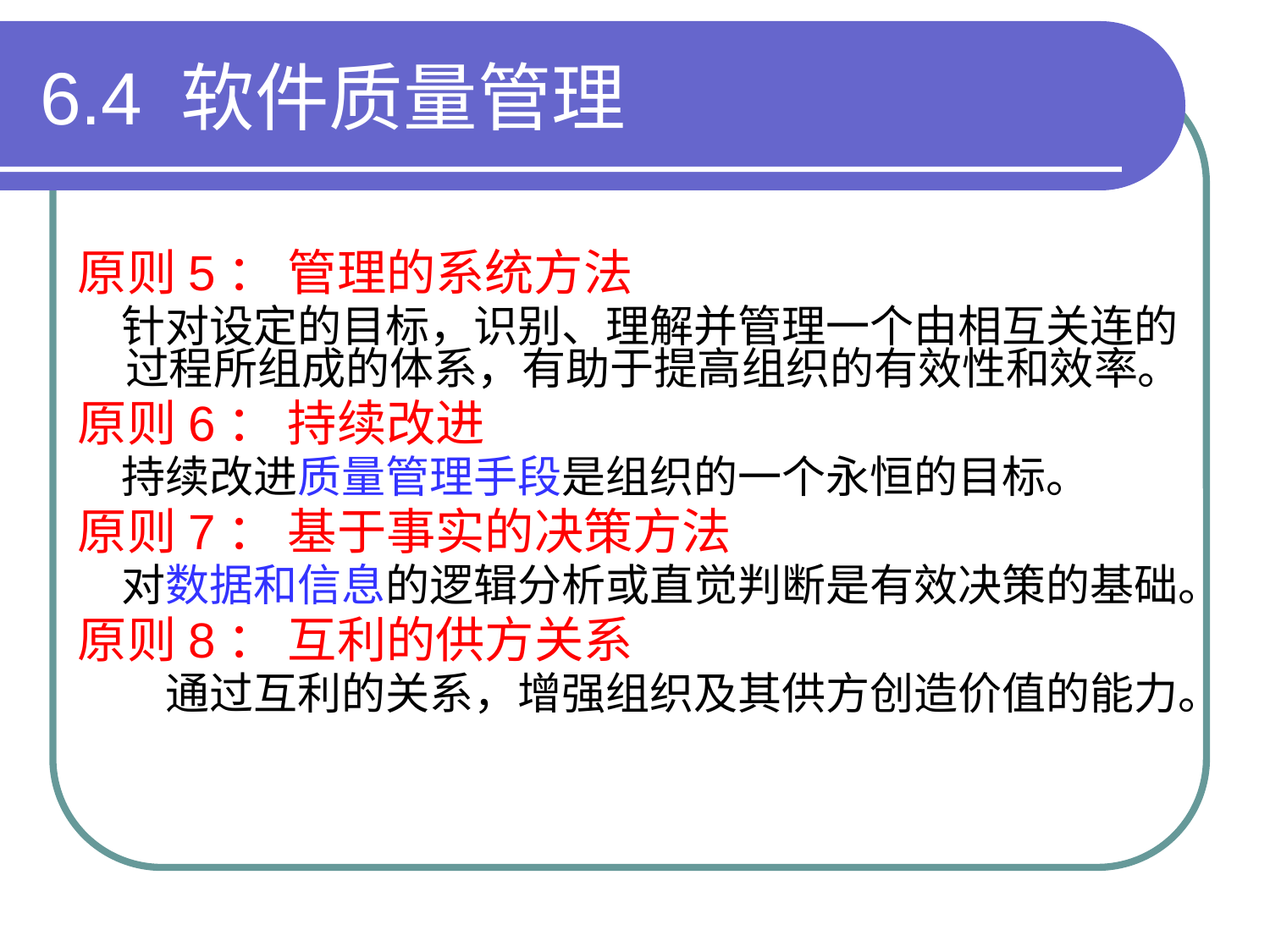

# 6.4 软件质量管理
原则5： 管理的系统方法
　针对设定的目标，识别、理解并管理一个由相互关连的过程所组成的体系，有助于提高组织的有效性和效率。
原则6： 持续改进
　持续改进质量管理手段是组织的一个永恒的目标。
原则7： 基于事实的决策方法
　对数据和信息的逻辑分析或直觉判断是有效决策的基础。
原则8： 互利的供方关系
　　通过互利的关系，增强组织及其供方创造价值的能力。

63